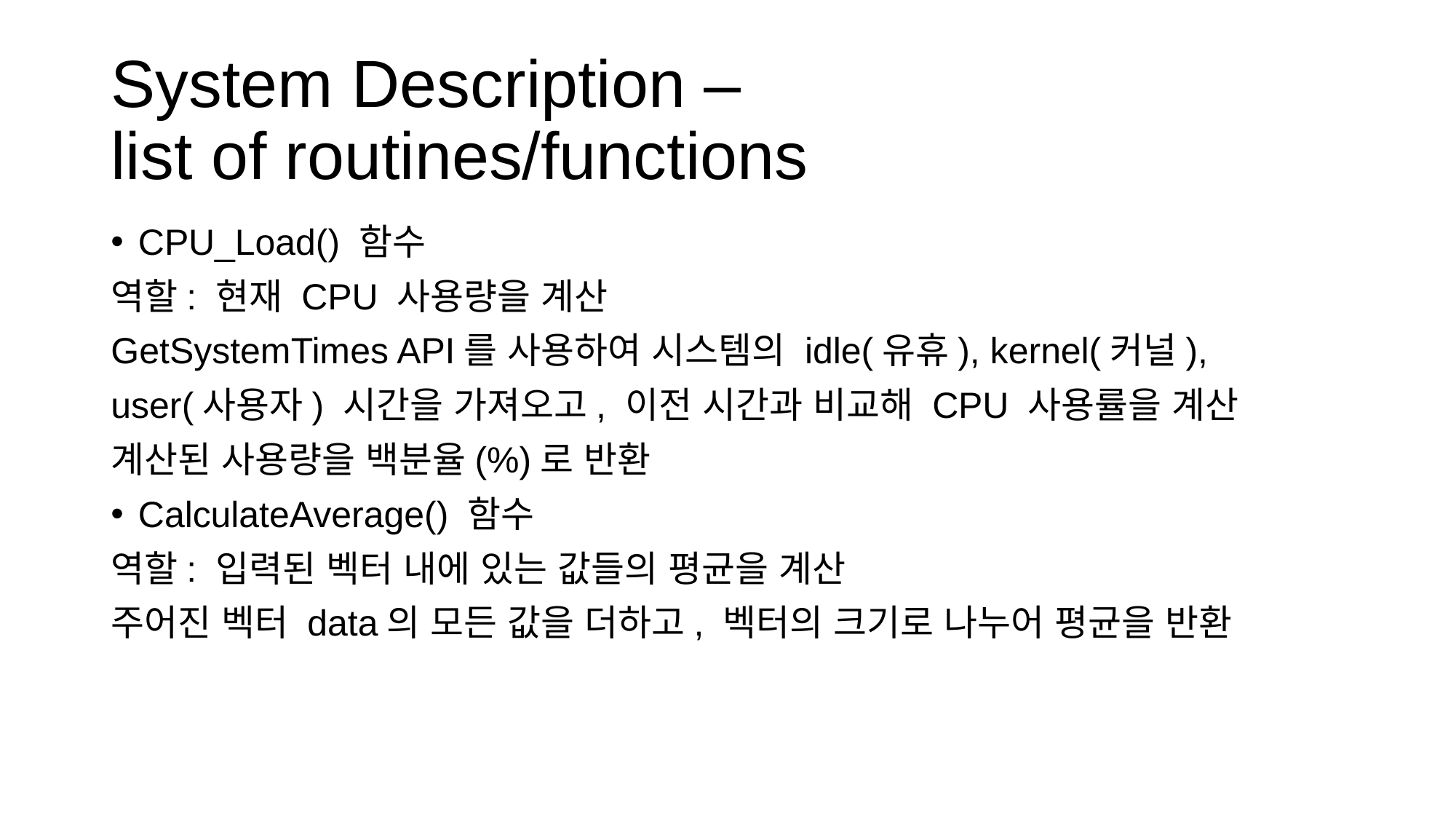

# System Description – list of routines/functions
CPU_Load() 함수
역할: 현재 CPU 사용량을 계산
GetSystemTimes API를 사용하여 시스템의 idle(유휴), kernel(커널),
user(사용자) 시간을 가져오고, 이전 시간과 비교해 CPU 사용률을 계산
계산된 사용량을 백분율(%)로 반환
CalculateAverage() 함수
역할: 입력된 벡터 내에 있는 값들의 평균을 계산
주어진 벡터 data의 모든 값을 더하고, 벡터의 크기로 나누어 평균을 반환